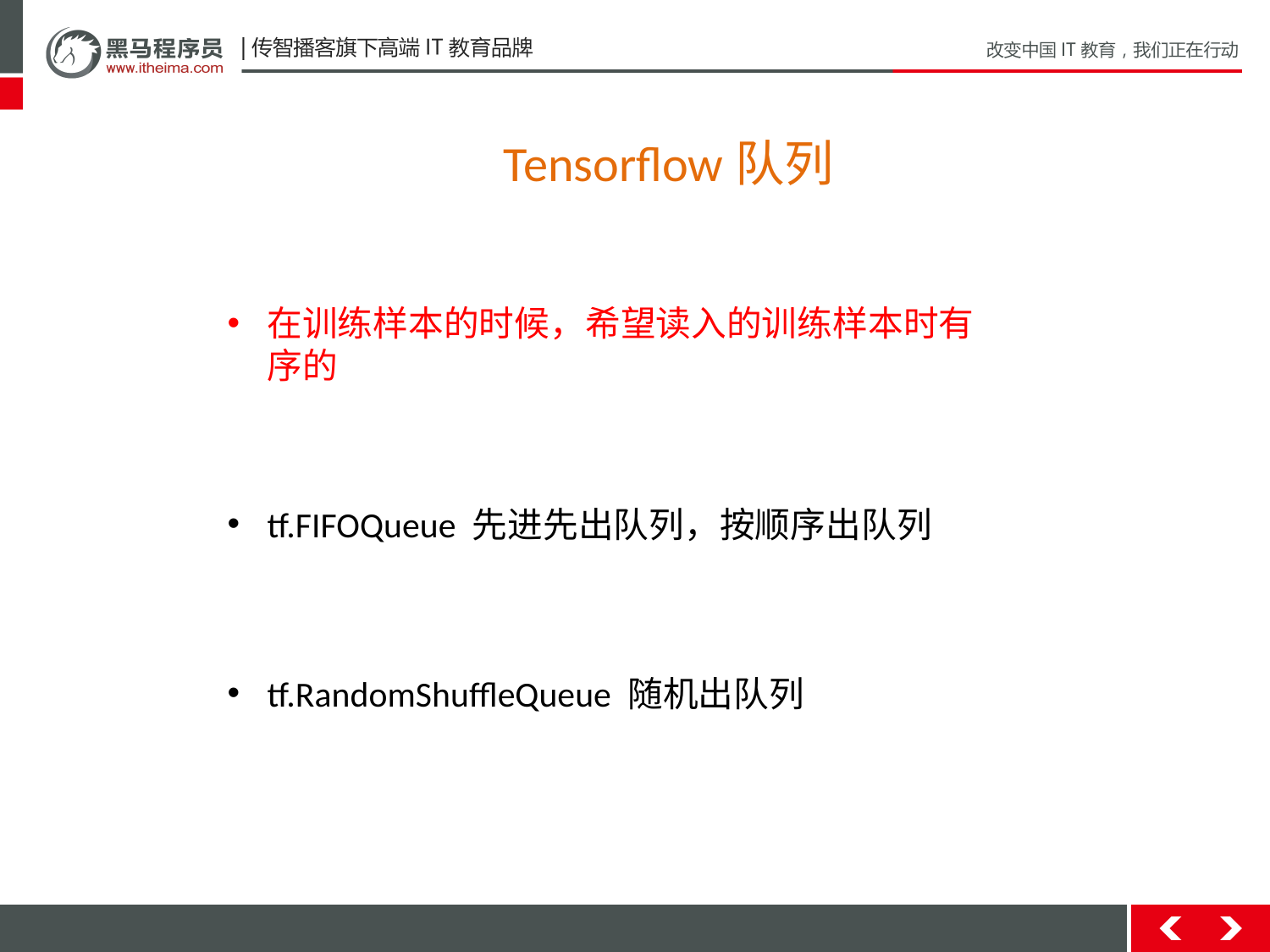

Tensorflow队列
在训练样本的时候，希望读入的训练样本时有序的
tf.FIFOQueue 先进先出队列，按顺序出队列

tf.RandomShuffleQueue 随机出队列